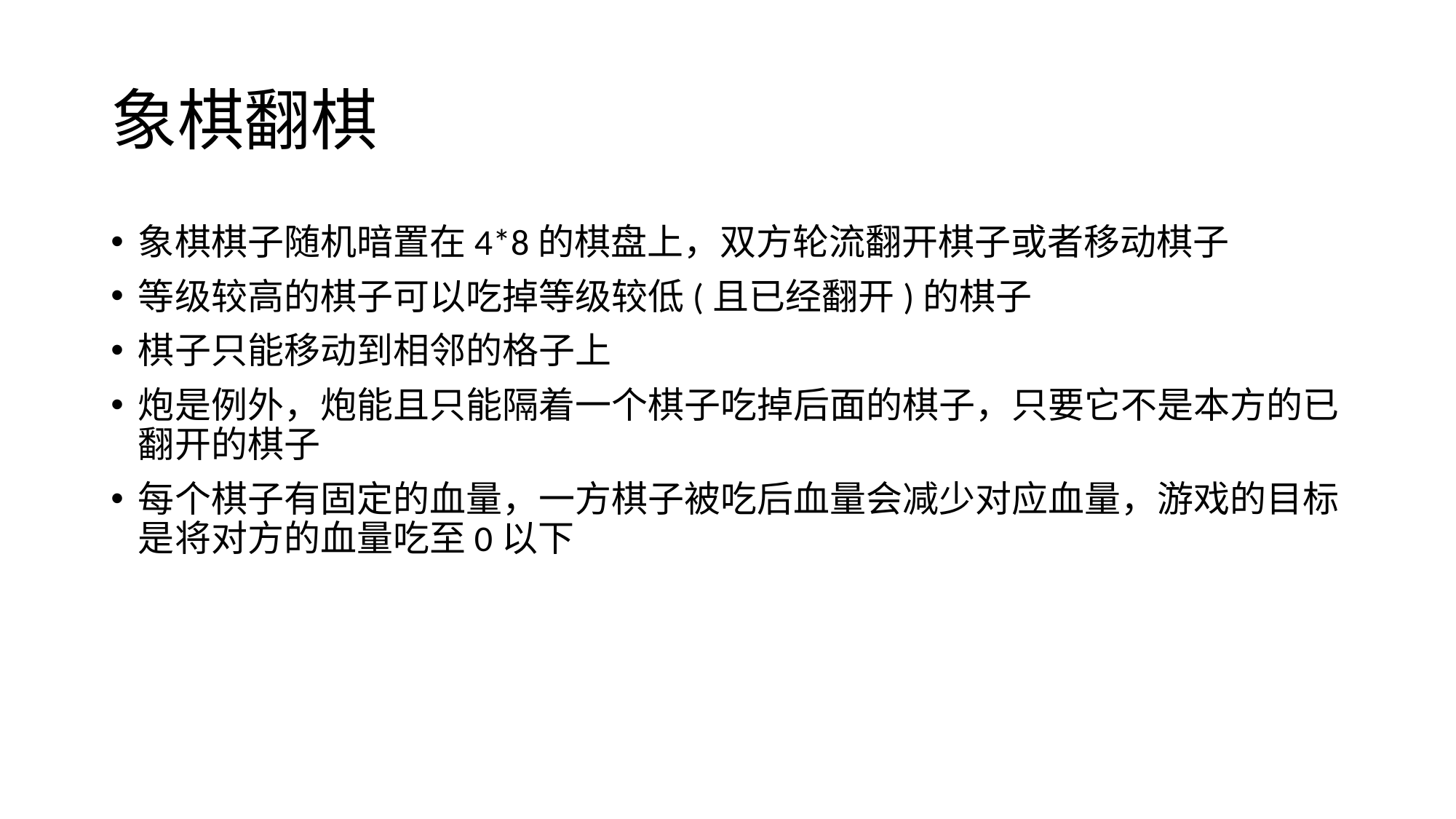

# 象棋翻棋
象棋棋子随机暗置在4*8的棋盘上，双方轮流翻开棋子或者移动棋子
等级较高的棋子可以吃掉等级较低(且已经翻开)的棋子
棋子只能移动到相邻的格子上
炮是例外，炮能且只能隔着一个棋子吃掉后面的棋子，只要它不是本方的已翻开的棋子
每个棋子有固定的血量，一方棋子被吃后血量会减少对应血量，游戏的目标是将对方的血量吃至0以下